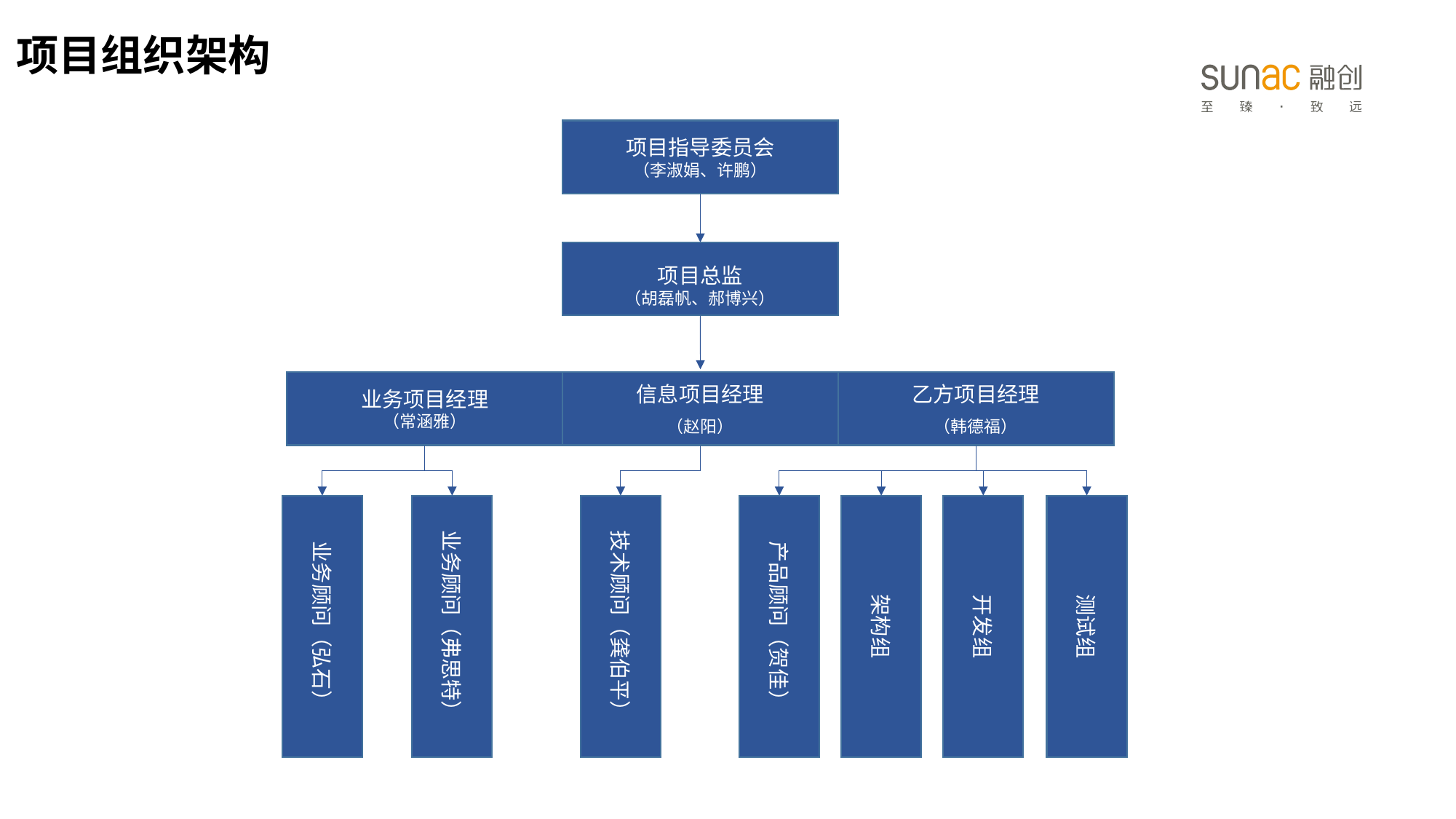

项目组织架构
项目指导委员会
（李淑娟、许鹏）
项目总监
（胡磊帆、郝博兴）
乙方项目经理
（韩德福）
业务项目经理
（常涵雅）
信息项目经理
（赵阳）
测试组
业务顾问（弘石）
业务顾问（弗思特）
技术顾问（龚伯平）
产品顾问（贺佳）
架构组
开发组